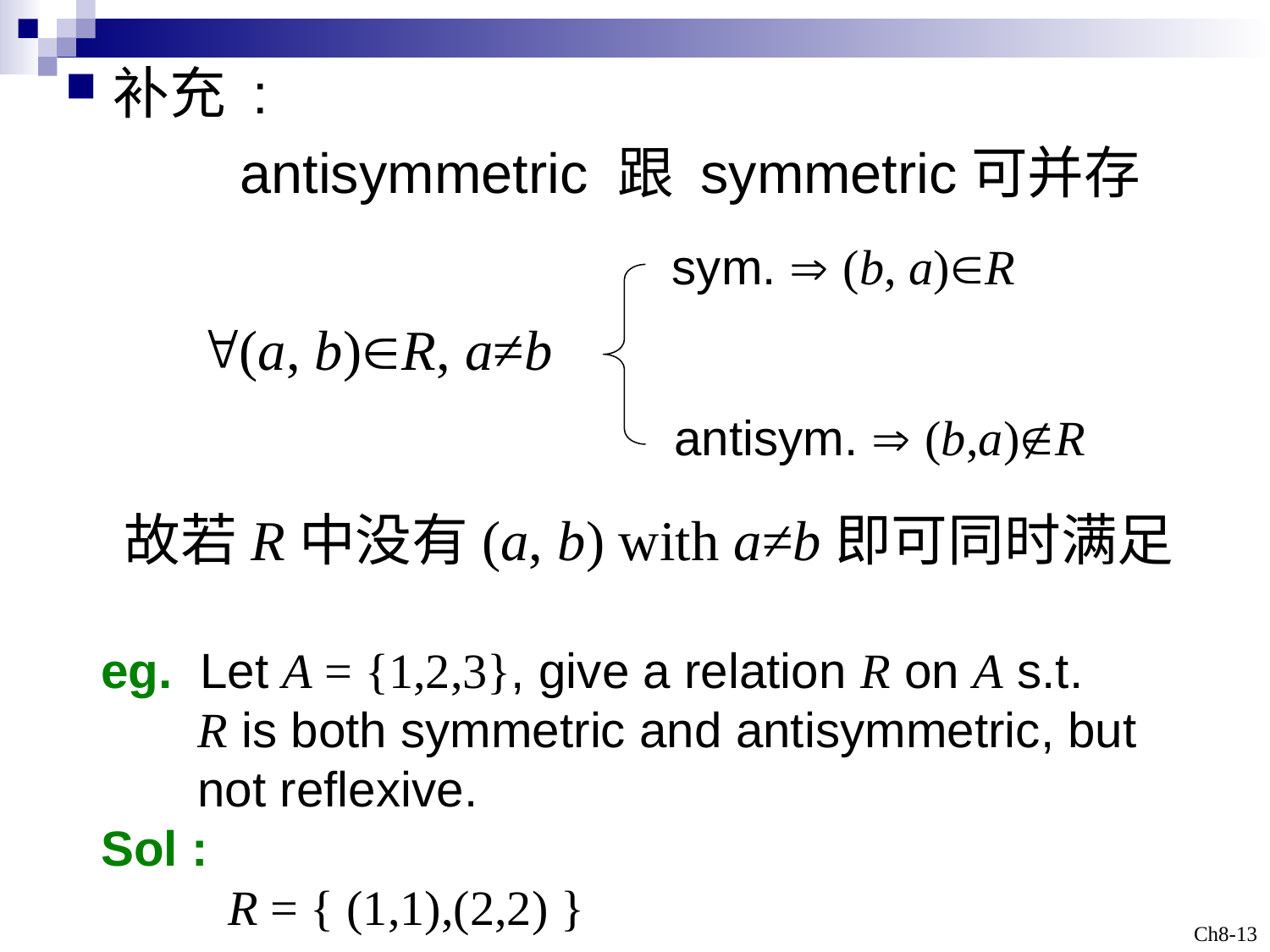

补充 :
		antisymmetric 跟 symmetric可并存
sym. ⇒ (b, a)∈R

∀(a, b)∈R, a≠b
antisym. ⇒ (b,a)∉R
故若R中没有(a, b) with a≠b即可同时满足
eg.  Let A = {1,2,3}, give a relation R on A s.t.
       R is both symmetric and antisymmetric, but
       not reflexive.
Sol :
	R = { (1,1),(2,2) }
Ch8-13